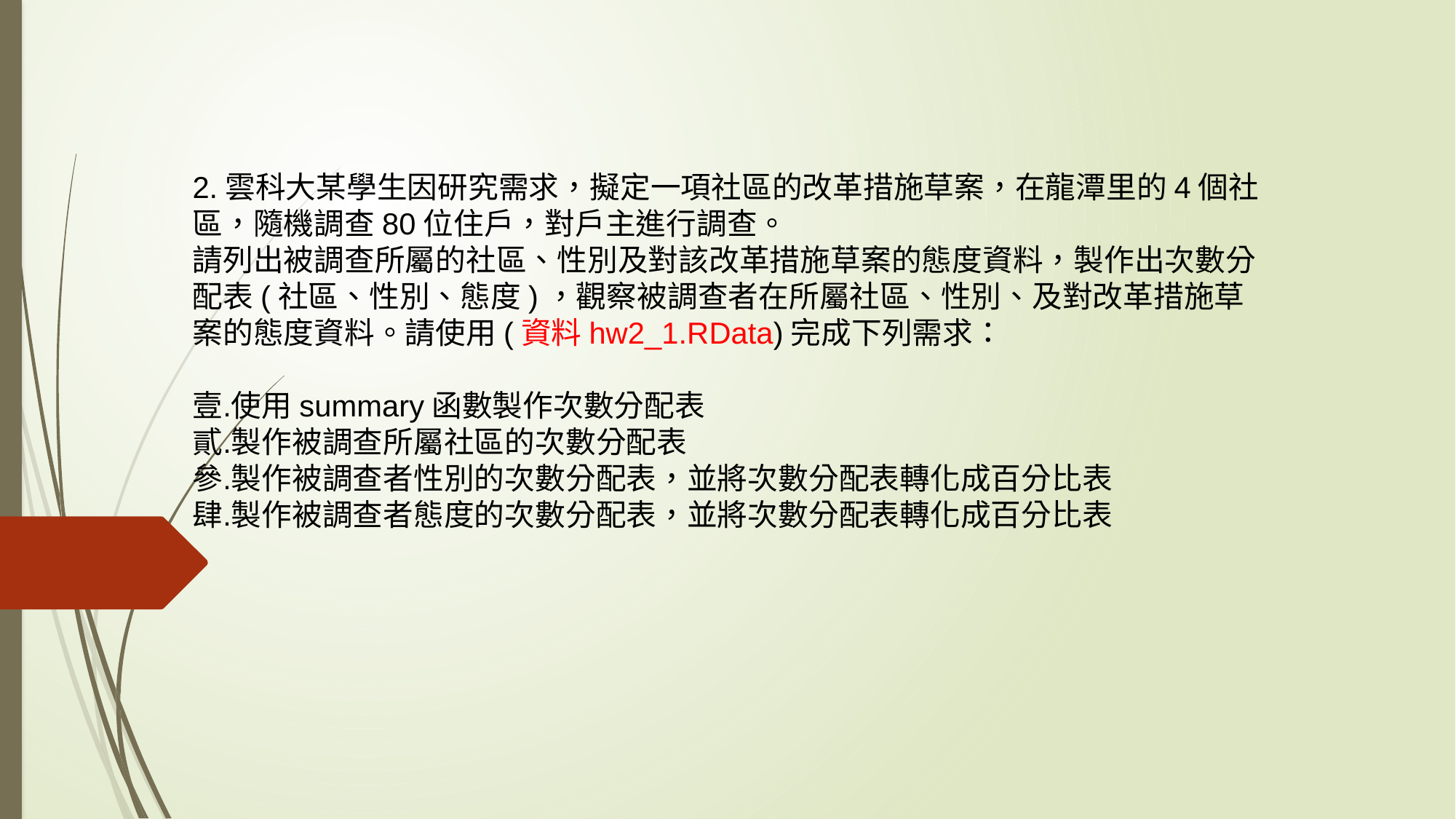

#
2.雲科大某學生因研究需求，擬定一項社區的改革措施草案，在龍潭里的4個社區，隨機調查80位住戶，對戶主進行調查。
請列出被調查所屬的社區、性別及對該改革措施草案的態度資料，製作出次數分配表(社區、性別、態度)，觀察被調查者在所屬社區、性別、及對改革措施草案的態度資料。請使用(資料hw2_1.RData)完成下列需求：

使用summary函數製作次數分配表
製作被調查所屬社區的次數分配表
製作被調查者性別的次數分配表，並將次數分配表轉化成百分比表
製作被調查者態度的次數分配表，並將次數分配表轉化成百分比表